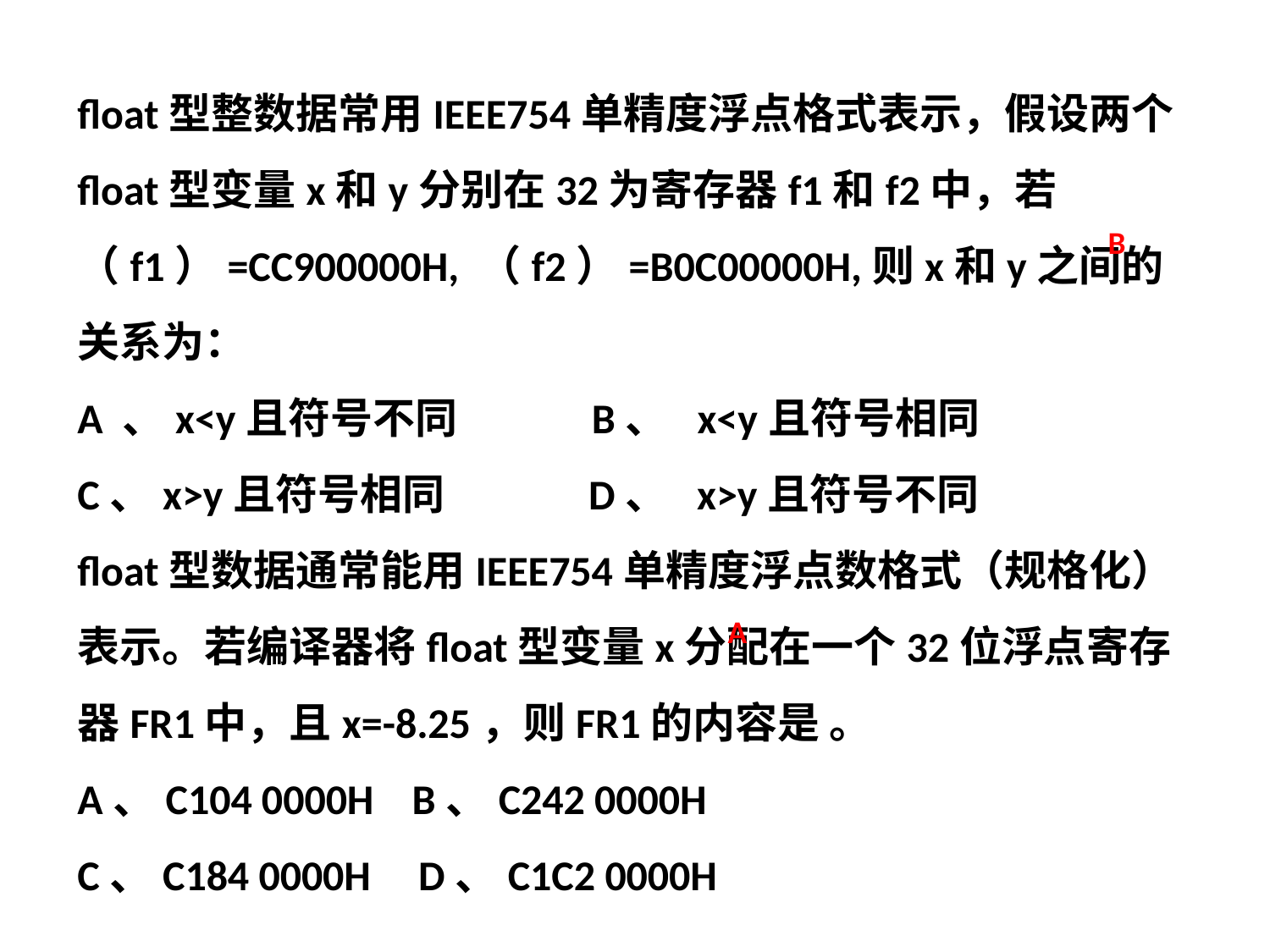

float型整数据常用IEEE754单精度浮点格式表示，假设两个float型变量x和y分别在32为寄存器f1和f2中，若（f1）=CC900000H, （f2）=B0C00000H,则x和y之间的关系为：
A 、x<y且符号不同             B、  x<y且符号相同
C、x>y且符号相同              D、  x>y且符号不同
float型数据通常能用IEEE754单精度浮点数格式（规格化）表示。若编译器将float型变量x分配在一个32位浮点寄存器FR1中，且x=-8.25，则FR1的内容是 。
A、C104 0000H    B、C242 0000H
C、C184 0000H     D、C1C2 0000H

B
A